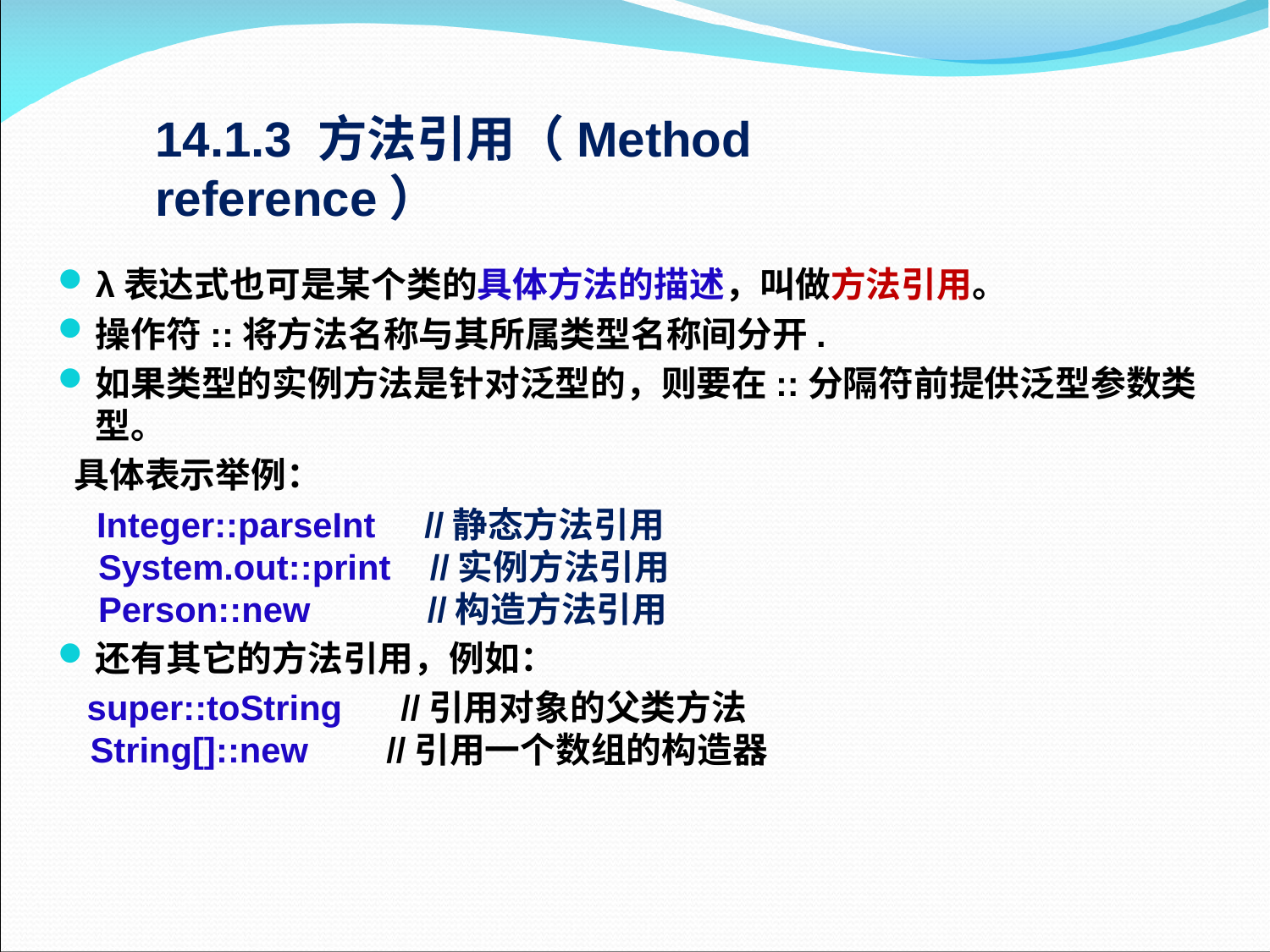

# 14.1.3 方法引用（Method reference）
λ表达式也可是某个类的具体方法的描述，叫做方法引用。
操作符::将方法名称与其所属类型名称间分开.
如果类型的实例方法是针对泛型的，则要在::分隔符前提供泛型参数类型。
 具体表示举例：
    Integer::parseInt     //静态方法引用
    System.out::print    //实例方法引用
    Person::new            //构造方法引用
还有其它的方法引用，例如：
   super::toString      //引用对象的父类方法
   String[]::new        //引用一个数组的构造器